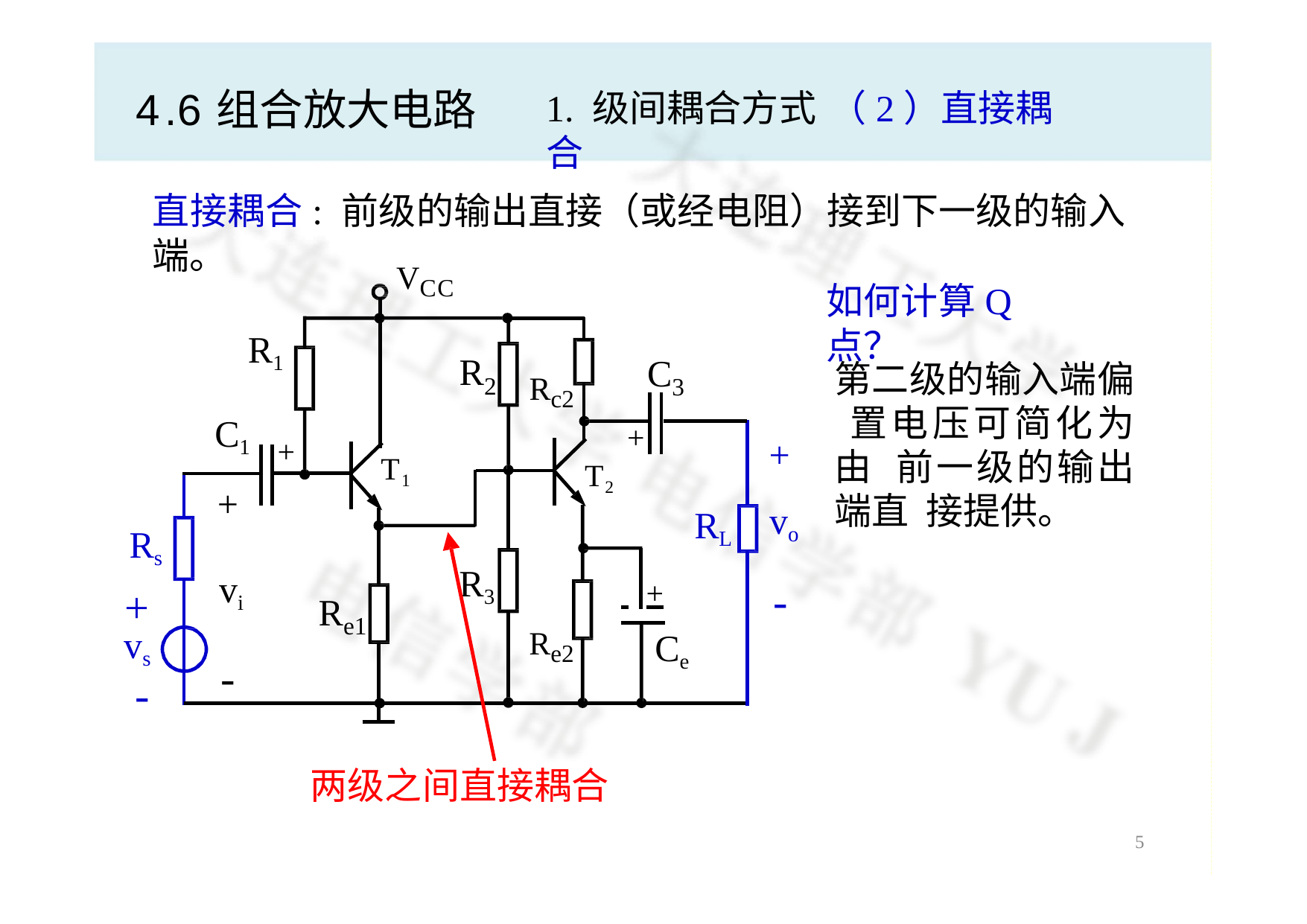

# 4.6组合放大电路
1. 级间耦合方式 （2）直接耦合
直接耦合: 前级的输出直接（或经电阻）接到下一级的输入端。
VCC
如何计算Q点？

R1

R
C
第二级的输入端偏  置电压可简化为由  前一级的输出端直  接提供。
2
3
Rc2

C1

+

+
vo
-
+

T1
T2

+
RL

Rs
+
vs
-

R3
vi
-
 	+

R
e1

Ce

Re2

两级之间直接耦合
5